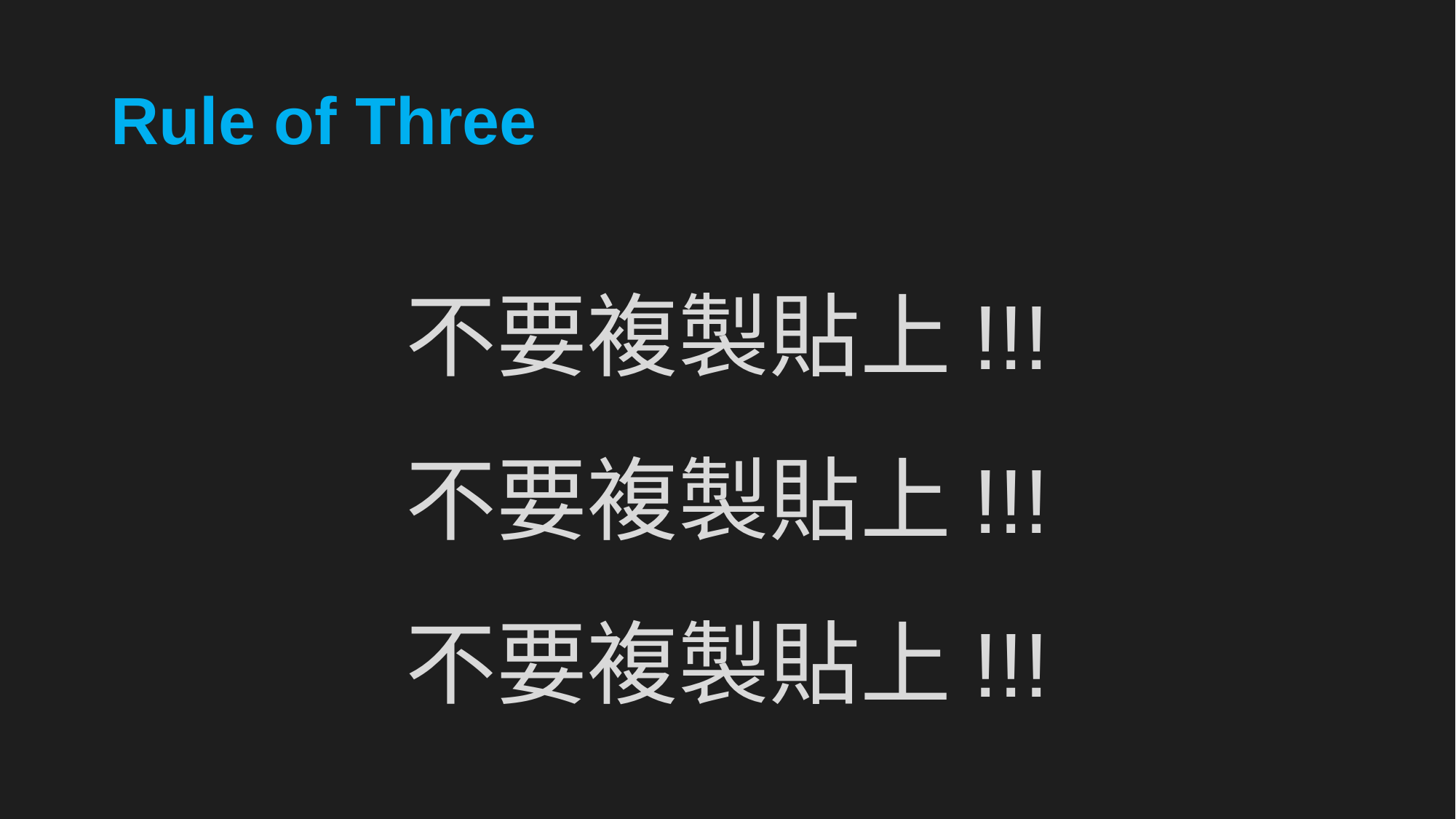

# Rule of Three
不要複製貼上!!!
不要複製貼上!!!
不要複製貼上!!!